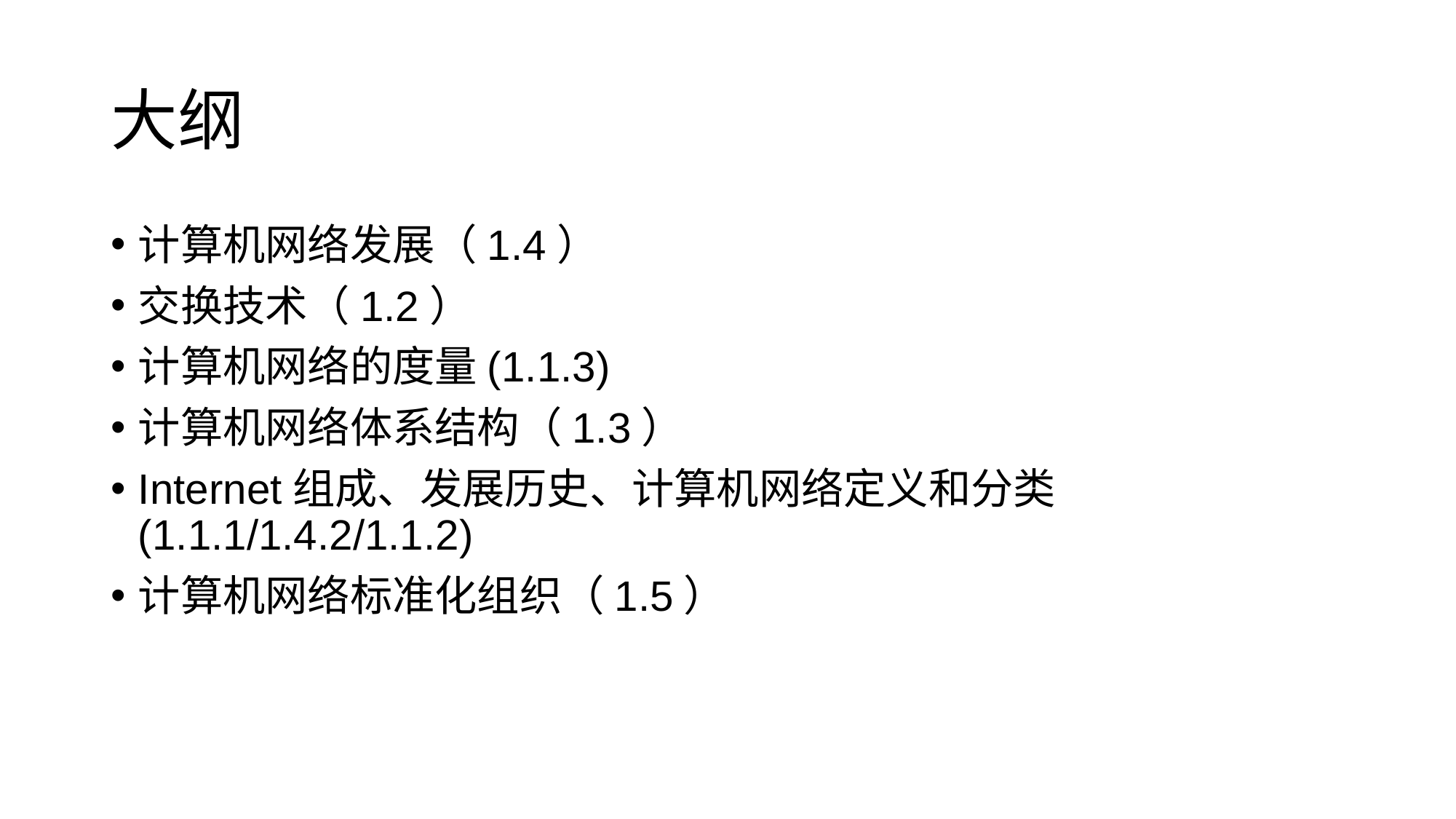

# 大纲
计算机网络发展（1.4）
交换技术（1.2）
计算机网络的度量(1.1.3)
计算机网络体系结构（1.3）
Internet组成、发展历史、计算机网络定义和分类(1.1.1/1.4.2/1.1.2)
计算机网络标准化组织（1.5）